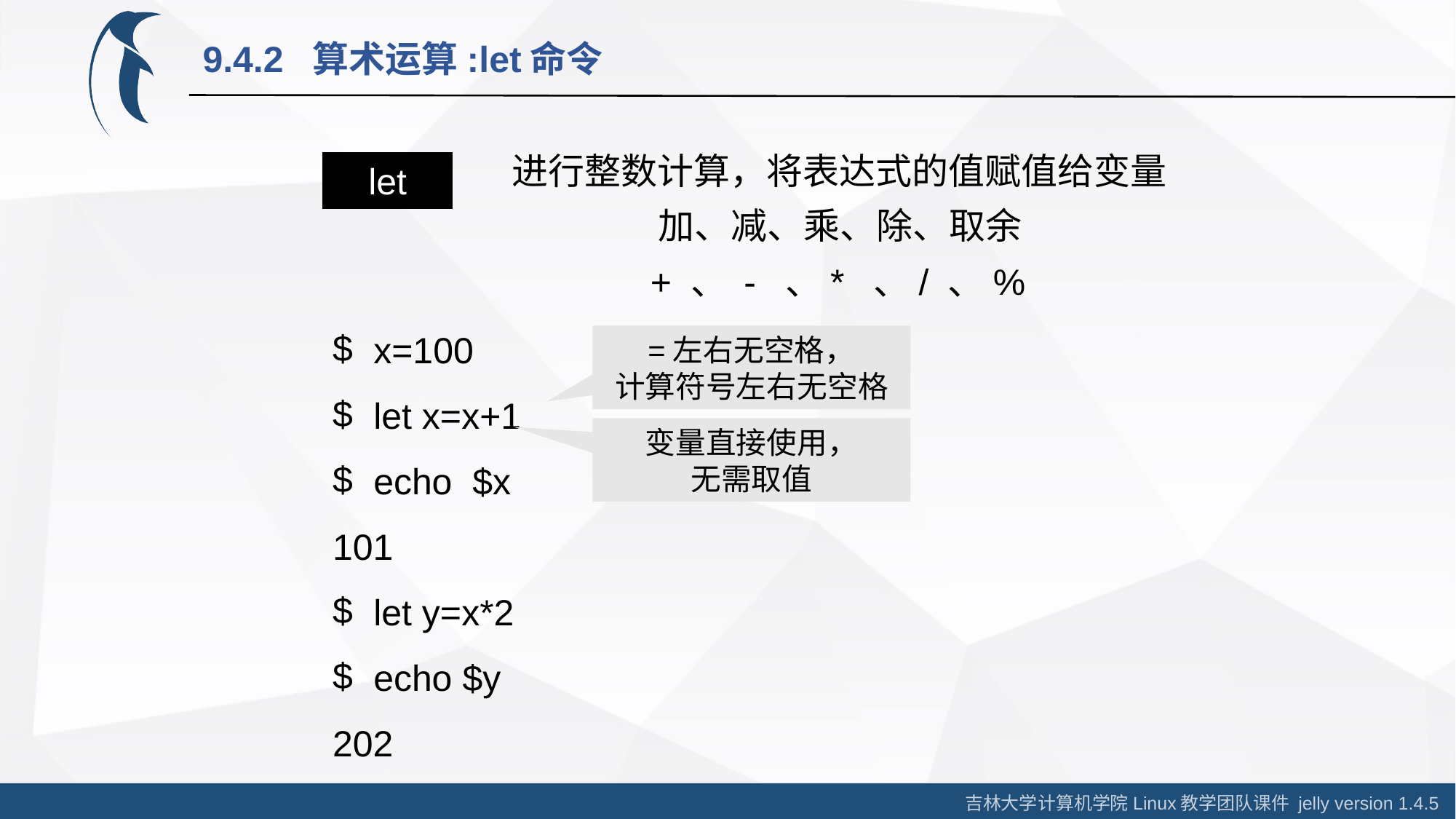

9.4.2  算术运算:let命令
进行整数计算，将表达式的值赋值给变量

let
加、减、乘、除、取余
                        + 、 -  、*  、/ 、%
x=100
let x=x+1
echo  $x
101
let y=x*2
echo $y
202
=左右无空格，
计算符号左右无空格
变量直接使用，
无需取值